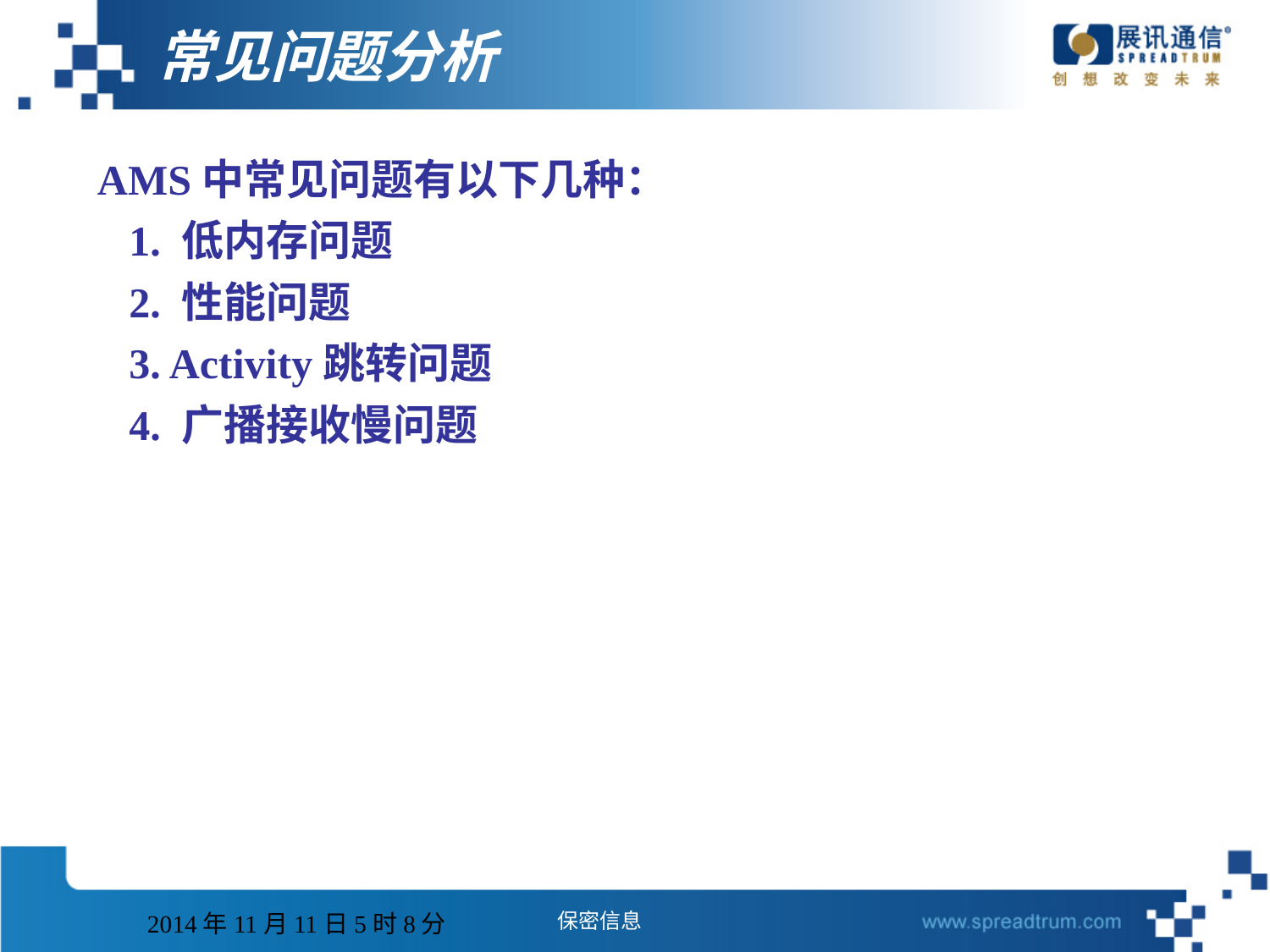

# 常见问题分析
AMS中常见问题有以下几种：
   1. 低内存问题
   2. 性能问题
   3. Activity跳转问题
   4. 广播接收慢问题
2014年11月11日5时8分